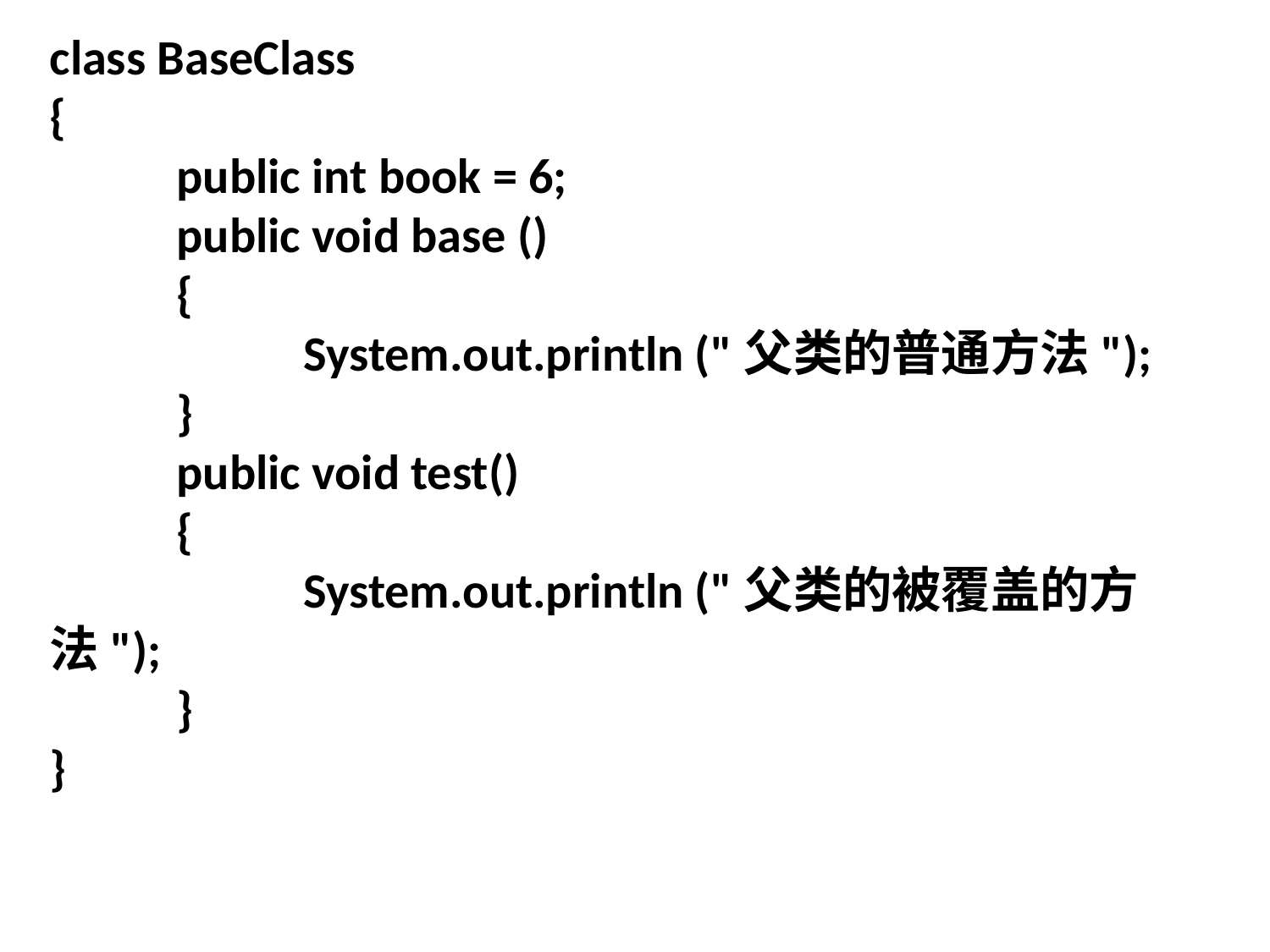

class BaseClass
{
	public int book = 6;
	public void base ()
	{
		System.out.println ("父类的普通方法");
	}
	public void test()
	{
		System.out.println ("父类的被覆盖的方法");
	}
}